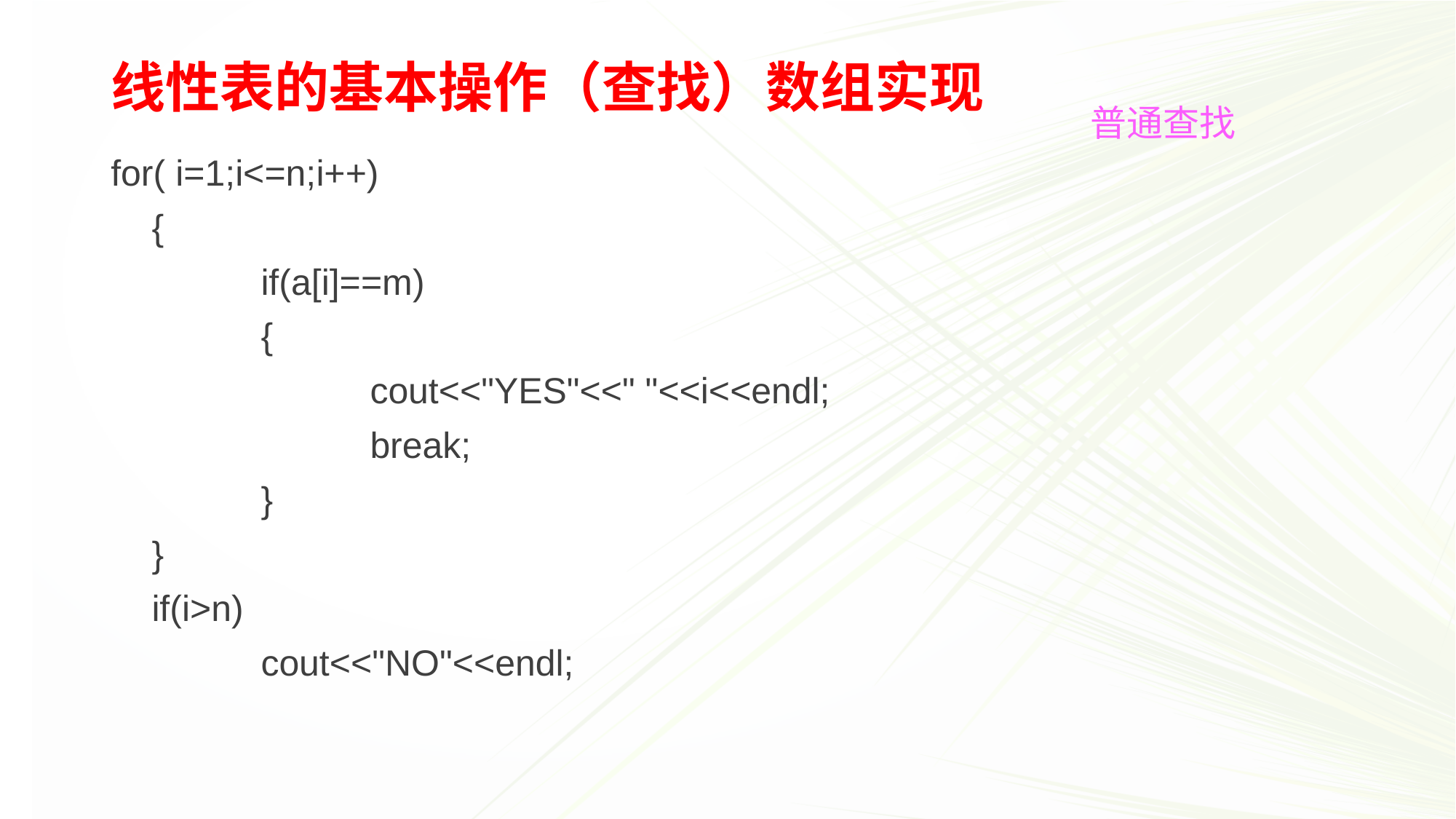

# 线性表的基本操作（查找）数组实现
普通查找
for( i=1;i<=n;i++)
	{
		if(a[i]==m)
		{
			cout<<"YES"<<" "<<i<<endl;
			break;
		}
	}
	if(i>n)
		cout<<"NO"<<endl;